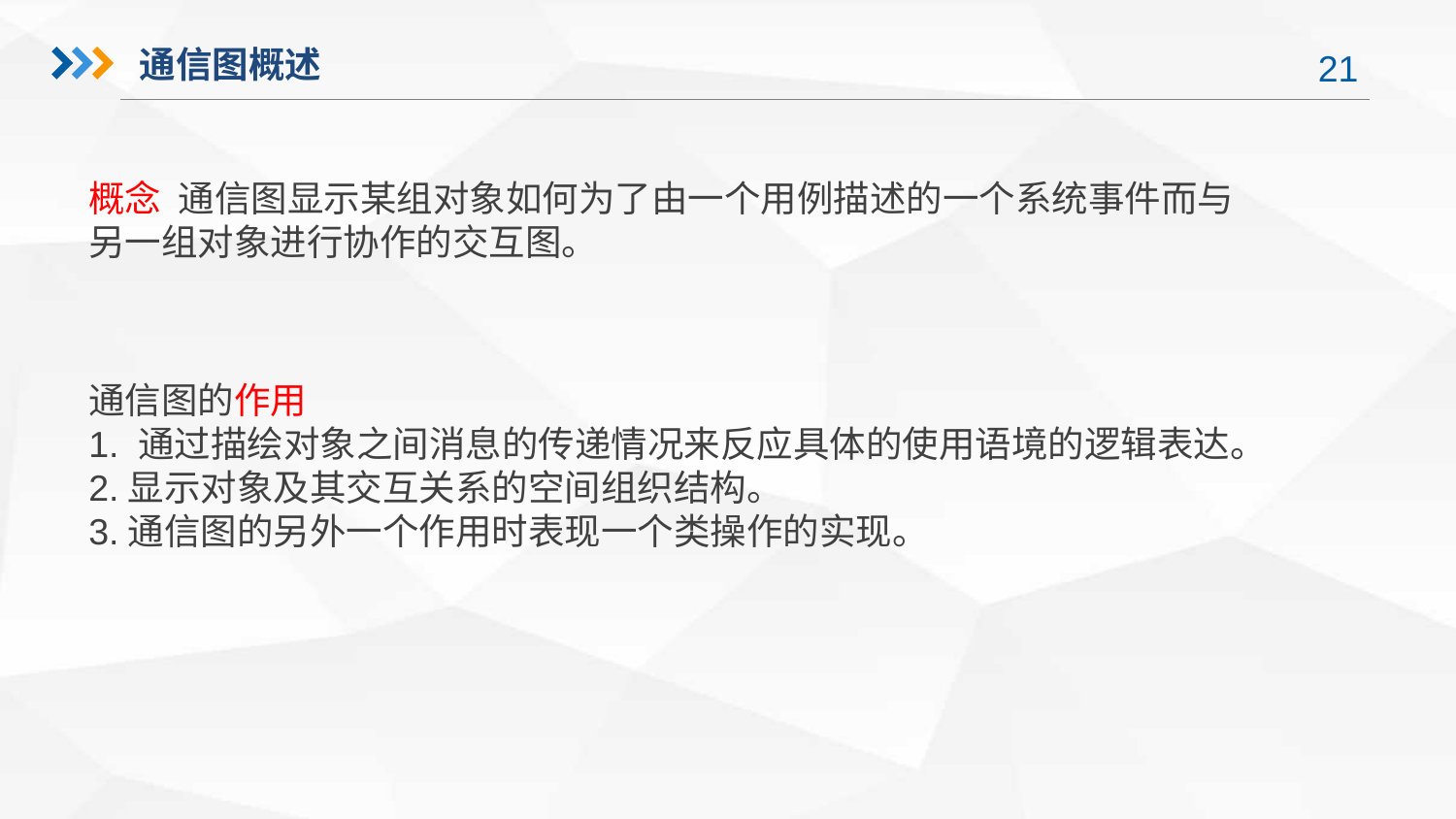

通信图概述

概念  通信图显示某组对象如何为了由一个用例描述的一个系统事件而与另一组对象进行协作的交互图。
通信图的作用
1. 通过描绘对象之间消息的传递情况来反应具体的使用语境的逻辑表达。
2.显示对象及其交互关系的空间组织结构。
3.通信图的另外一个作用时表现一个类操作的实现。